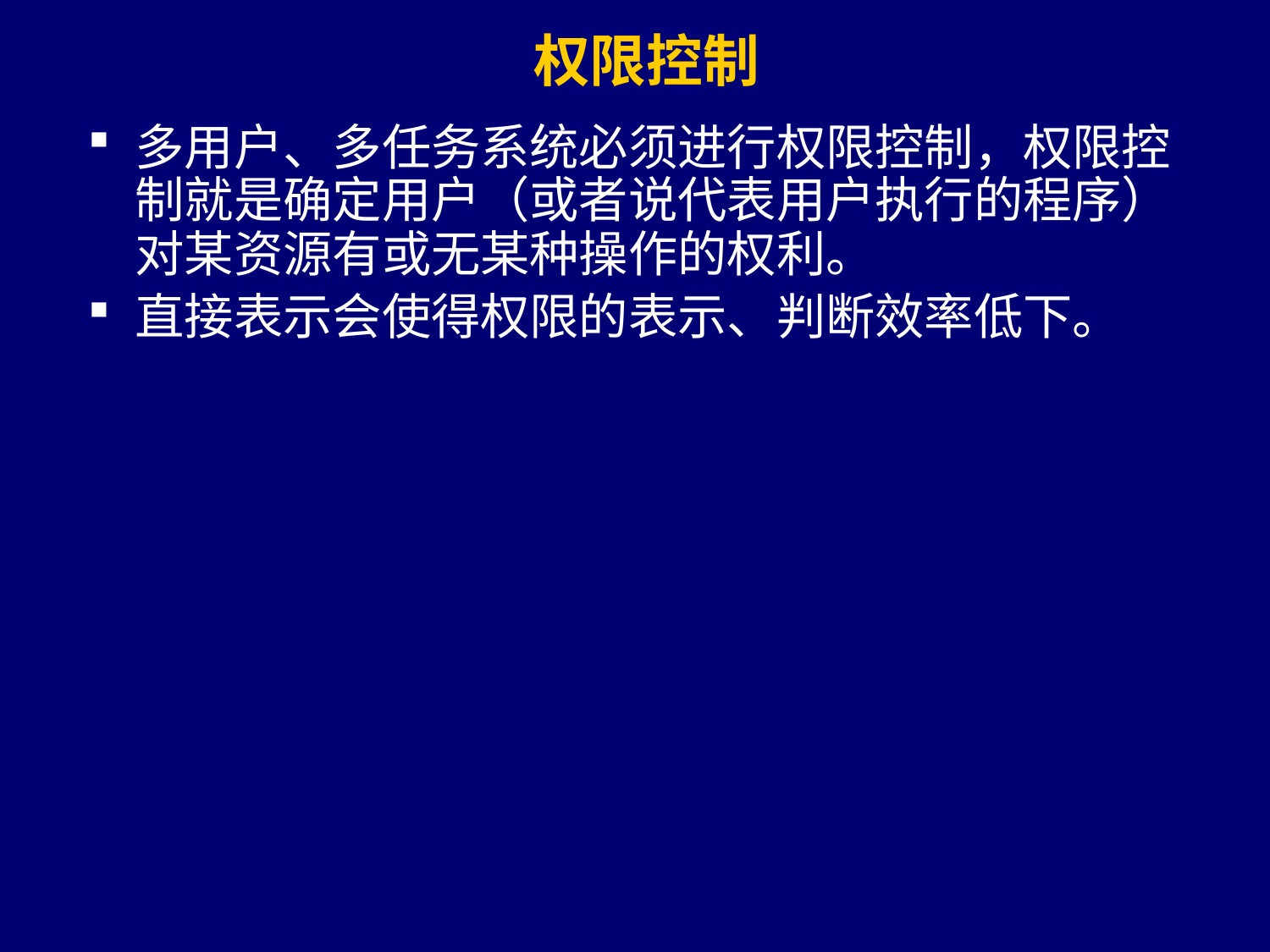

# 权限控制
多用户、多任务系统必须进行权限控制，权限控制就是确定用户（或者说代表用户执行的程序）对某资源有或无某种操作的权利。
直接表示会使得权限的表示、判断效率低下。

12